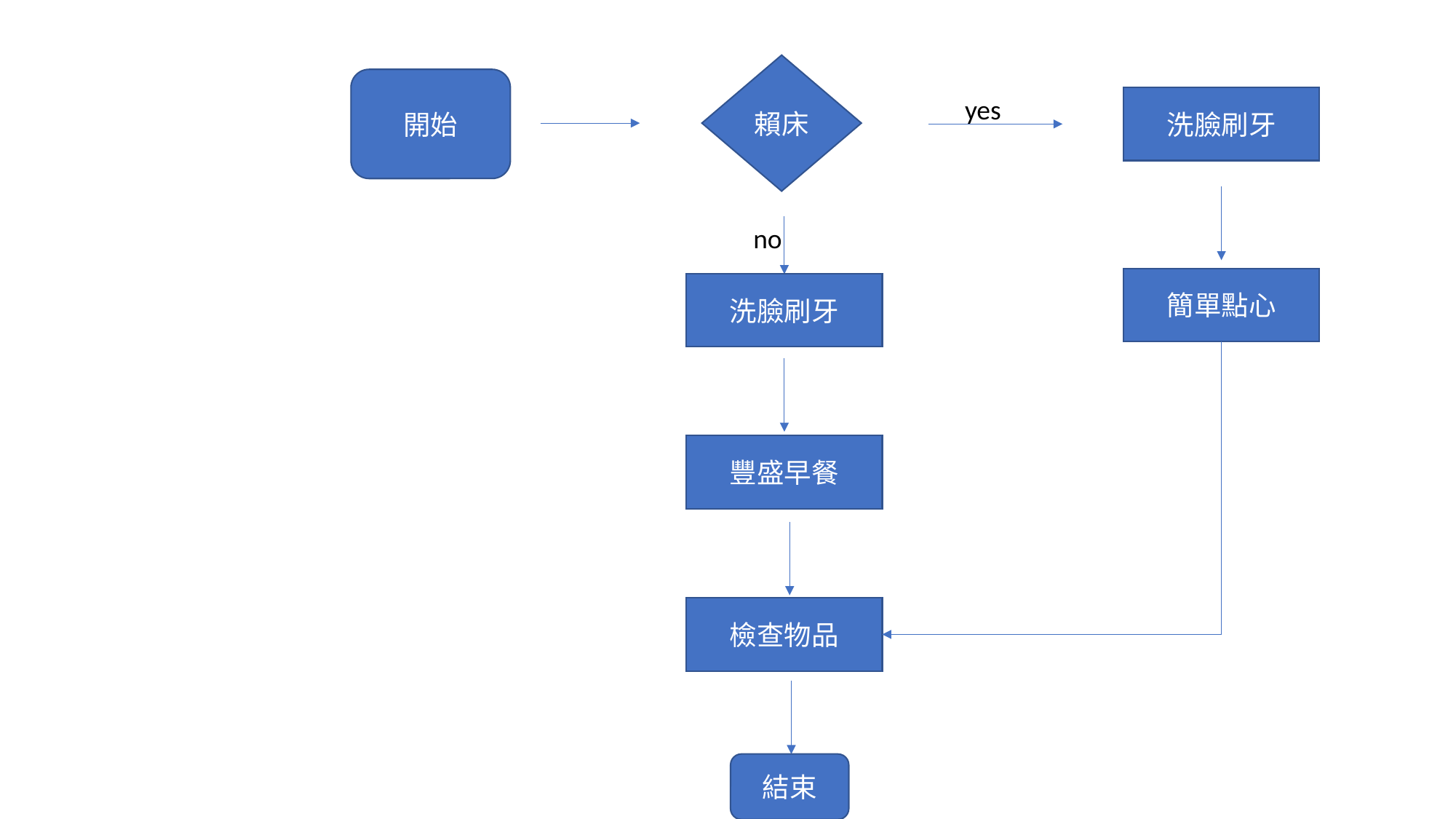

賴床
開始
yes
洗臉刷牙
no
簡單點心
洗臉刷牙
豐盛早餐
檢查物品
結束